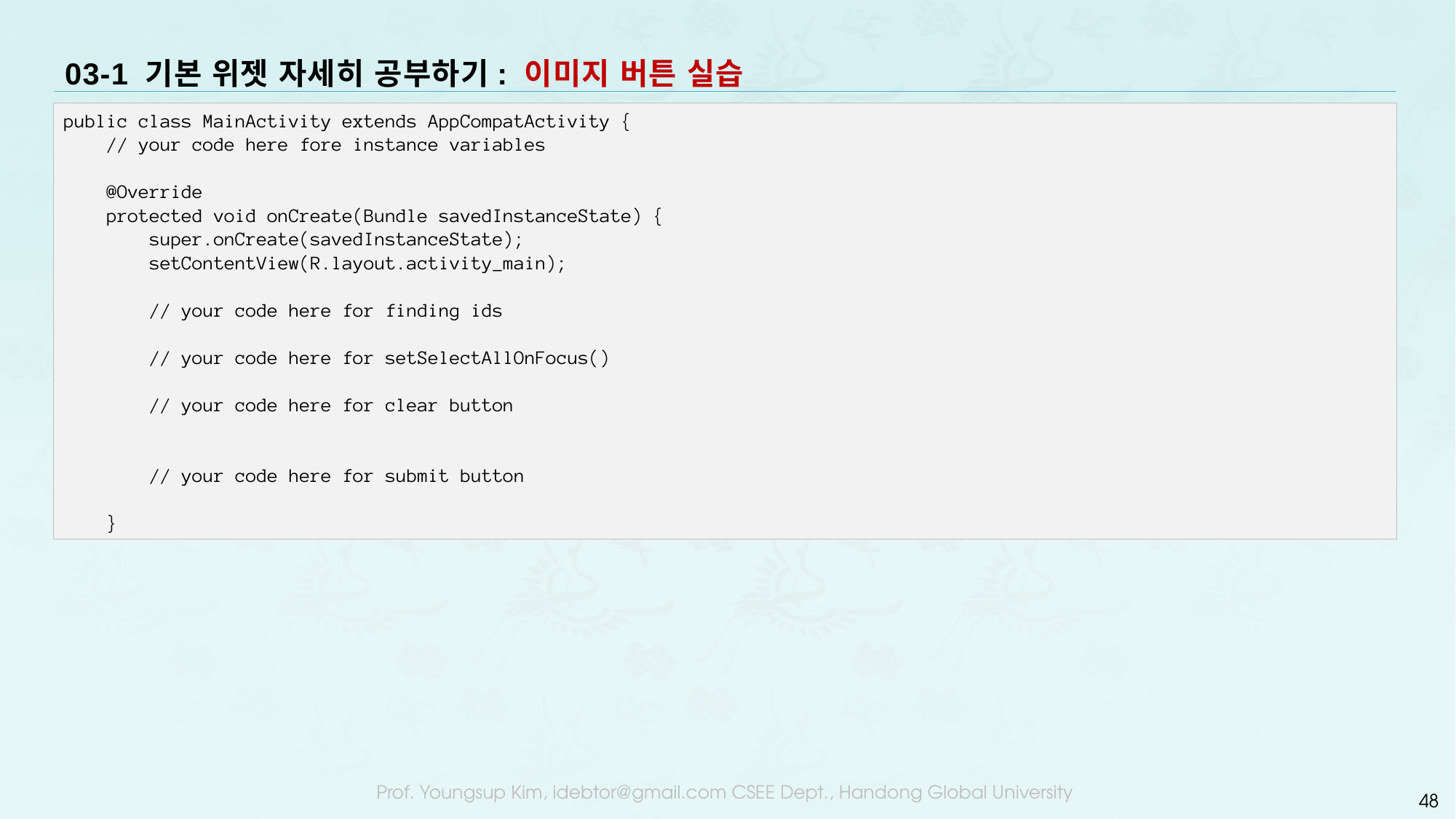

# 03-1 기본 위젯 자세히 공부하기: 이미지 버튼 실습

public class MainActivity extends AppCompatActivity {
    // your code here fore instance variables

    @Override
    protected void onCreate(Bundle savedInstanceState) {
        super.onCreate(savedInstanceState);
        setContentView(R.layout.activity_main);

        // your code here for finding ids

        // your code here for setSelectAllOnFocus()

        // your code here for clear button

        // your code here for submit button

    }
48